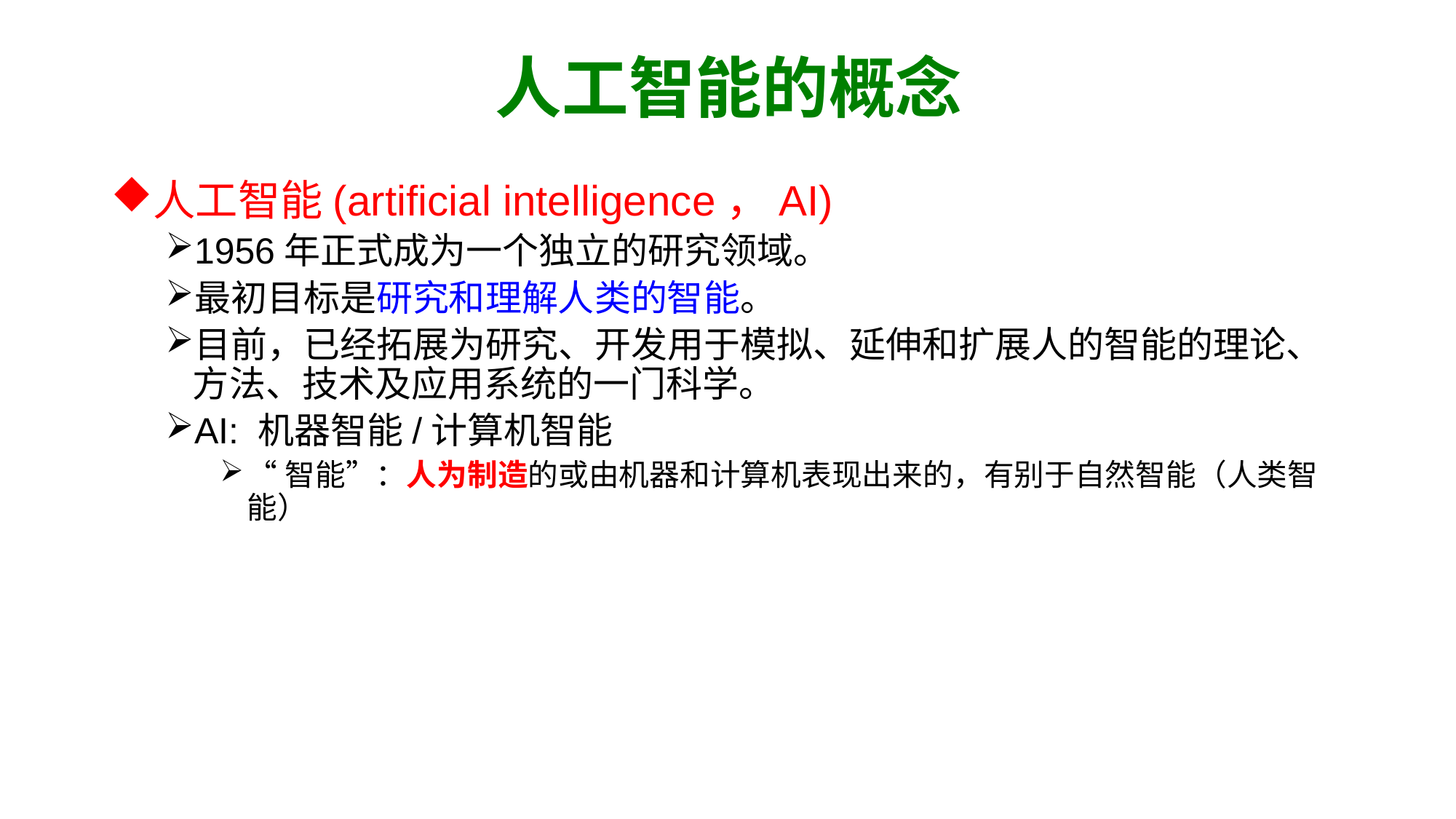

人工智能的概念
人工智能(artificial intelligence，AI)
1956年正式成为一个独立的研究领域。
最初目标是研究和理解人类的智能。
目前，已经拓展为研究、开发用于模拟、延伸和扩展人的智能的理论、方法、技术及应用系统的一门科学。
AI: 机器智能/计算机智能
“智能”：人为制造的或由机器和计算机表现出来的，有别于自然智能（人类智能）